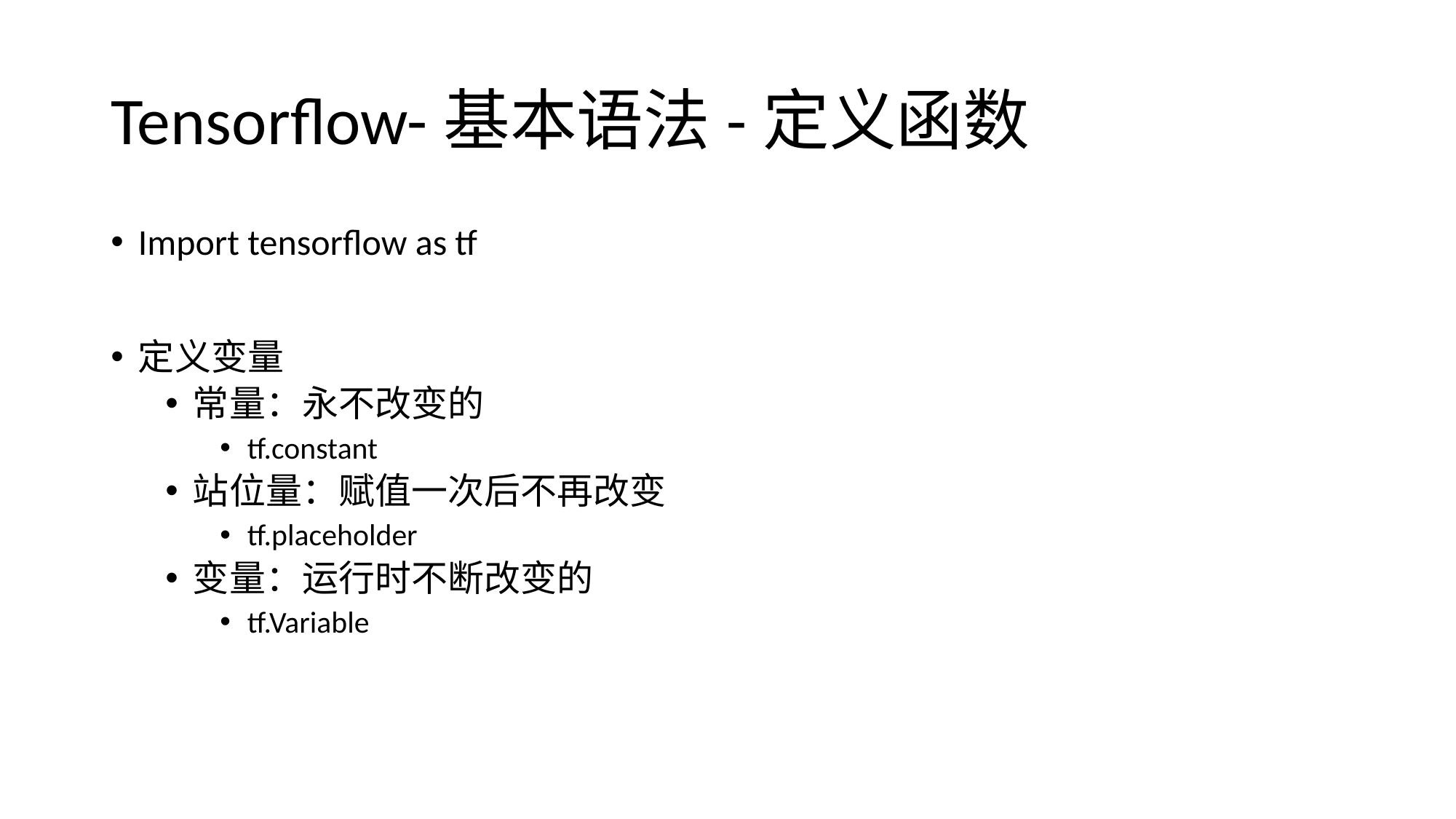

# Tensorflow-基本语法-定义函数
Import tensorflow as tf

定义变量
常量：永不改变的
tf.constant
站位量：赋值一次后不再改变
tf.placeholder
变量：运行时不断改变的
tf.Variable